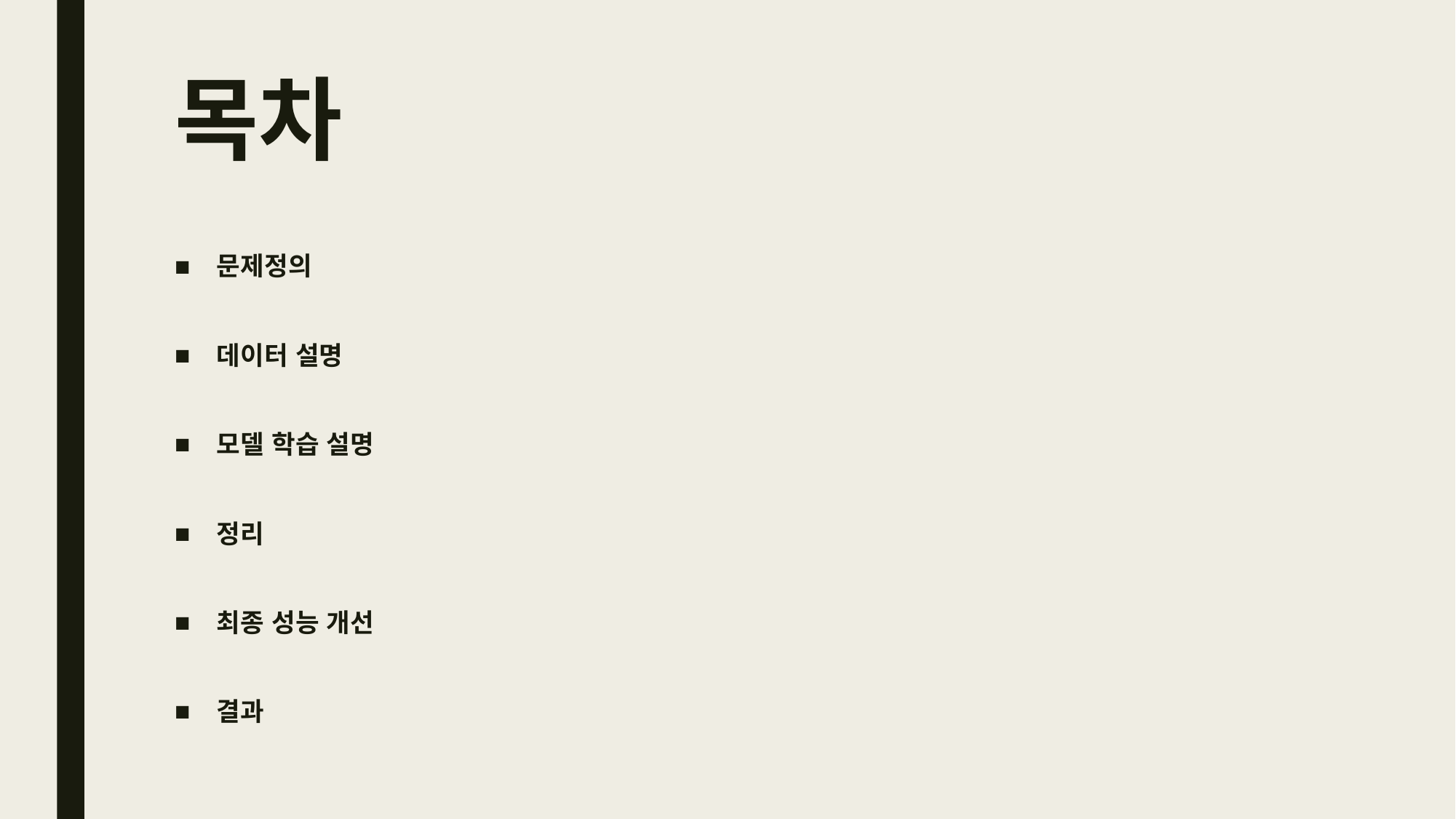

# 목차
문제정의

데이터 설명

모델 학습 설명

정리

최종 성능 개선

결과